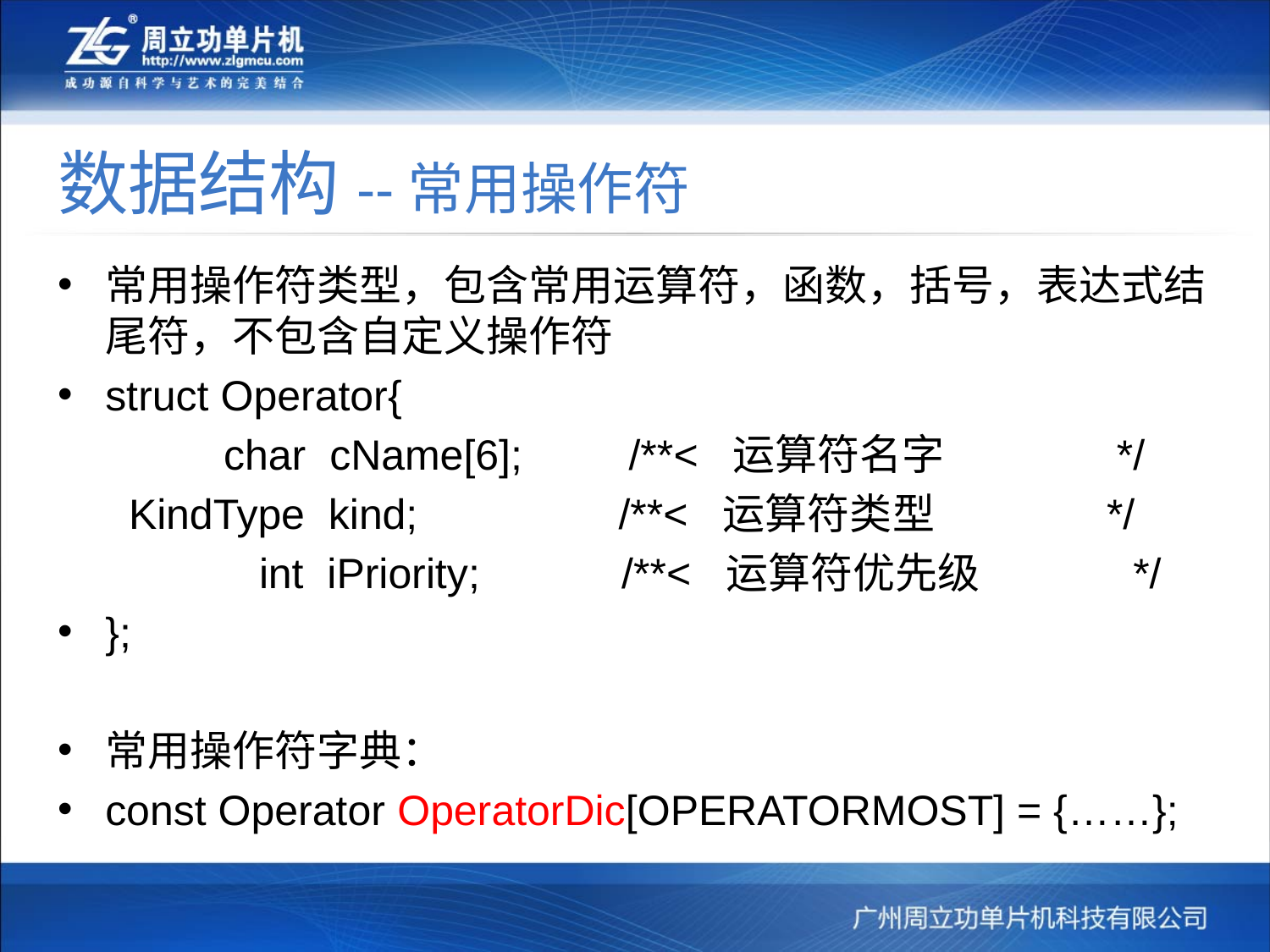

# 数据结构--常用操作符
常用操作符类型，包含常用运算符，函数，括号，表达式结尾符，不包含自定义操作符
struct Operator{
              char  cName[6];         /**<  运算符名字                 */
      KindType  kind;                 /**<  运算符类型                 */
                 int  iPriority;            /**<  运算符优先级               */
};

常用操作符字典：
const Operator OperatorDic[OPERATORMOST] = {……};